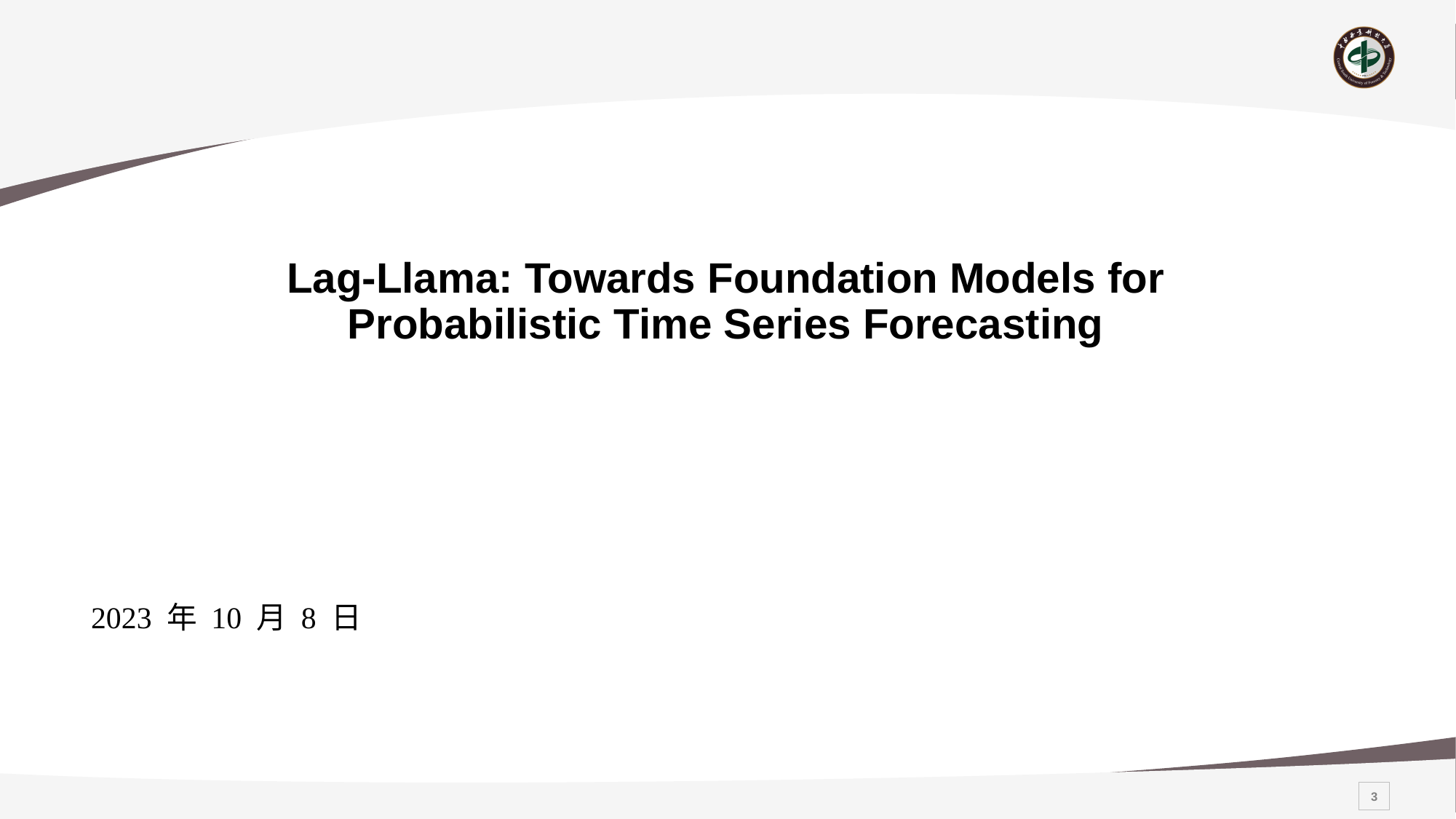

# Lag-Llama: Towards Foundation Models for Probabilistic Time Series Forecasting
2023 年 10 月 8 日